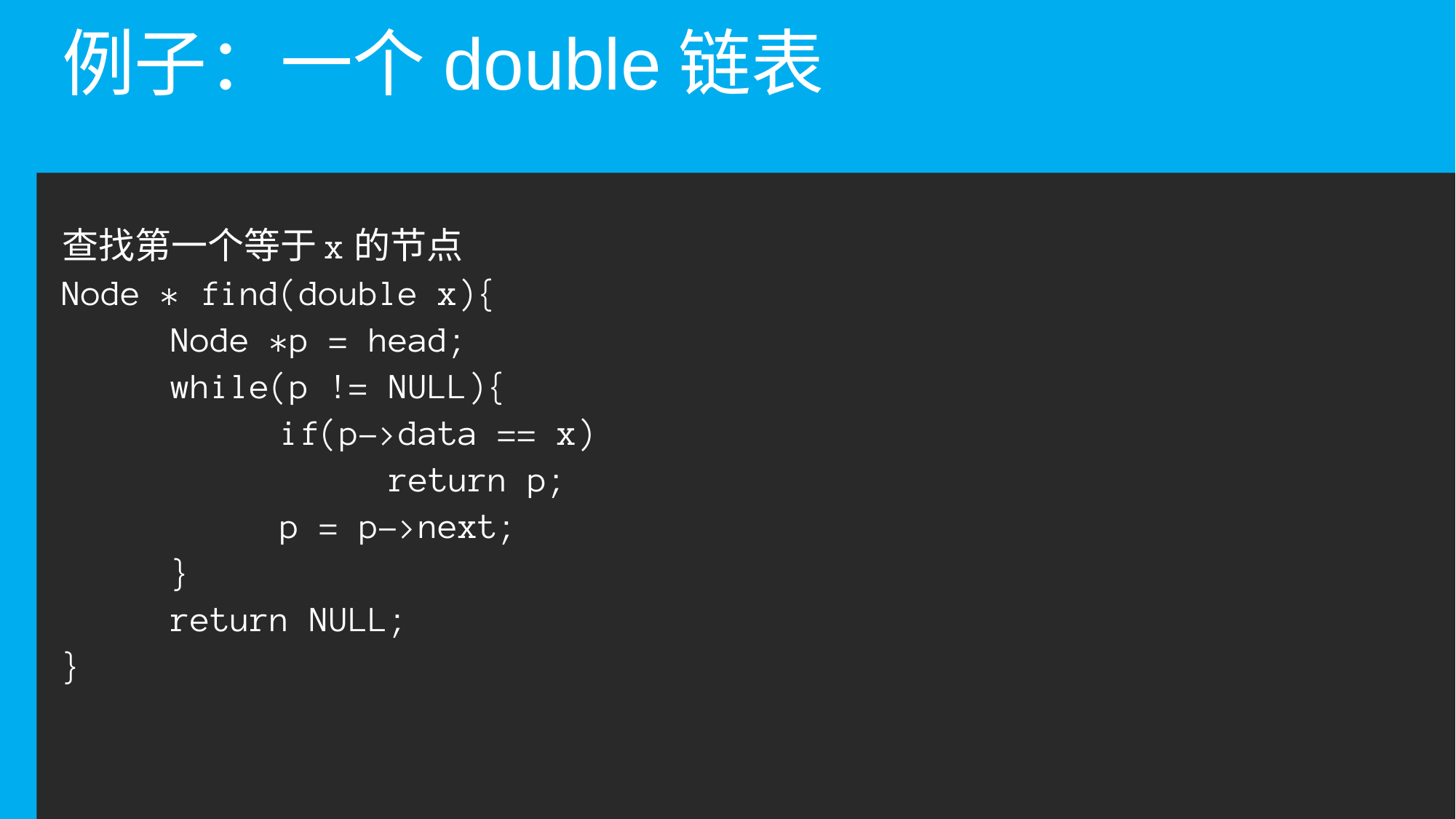

# 例子：一个double链表
查找第一个等于x的节点
Node * find(double x){
	Node *p = head;
	while(p != NULL){
		if(p->data == x)
			return p;
		p = p->next;
	}
	return NULL;
}